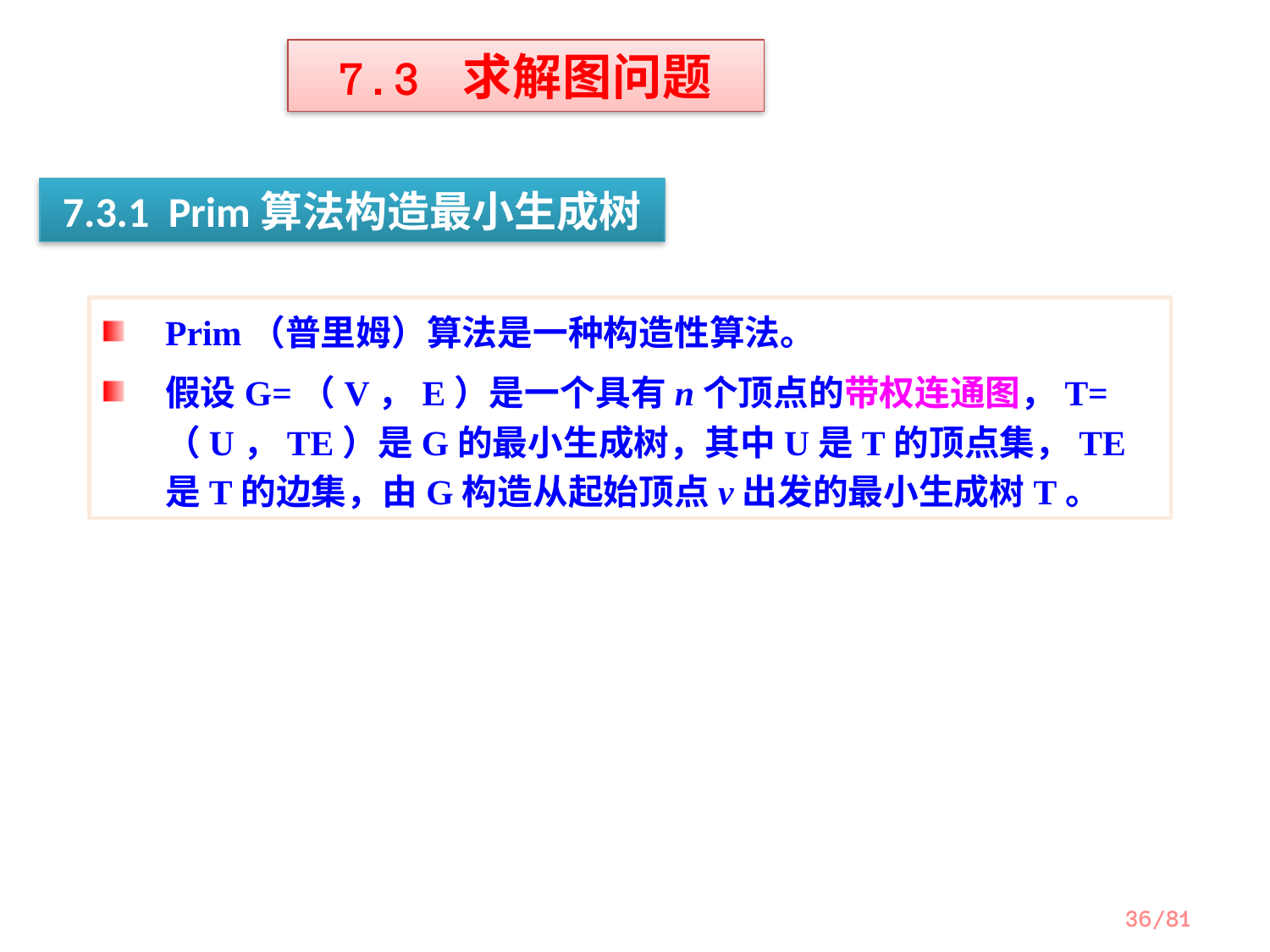

7.3 求解图问题
7.3.1  Prim算法构造最小生成树
Prim（普里姆）算法是一种构造性算法。
假设G=（V，E）是一个具有n个顶点的带权连通图，T=（U，TE）是G的最小生成树，其中U是T的顶点集，TE是T的边集，由G构造从起始顶点v出发的最小生成树T。
36/81